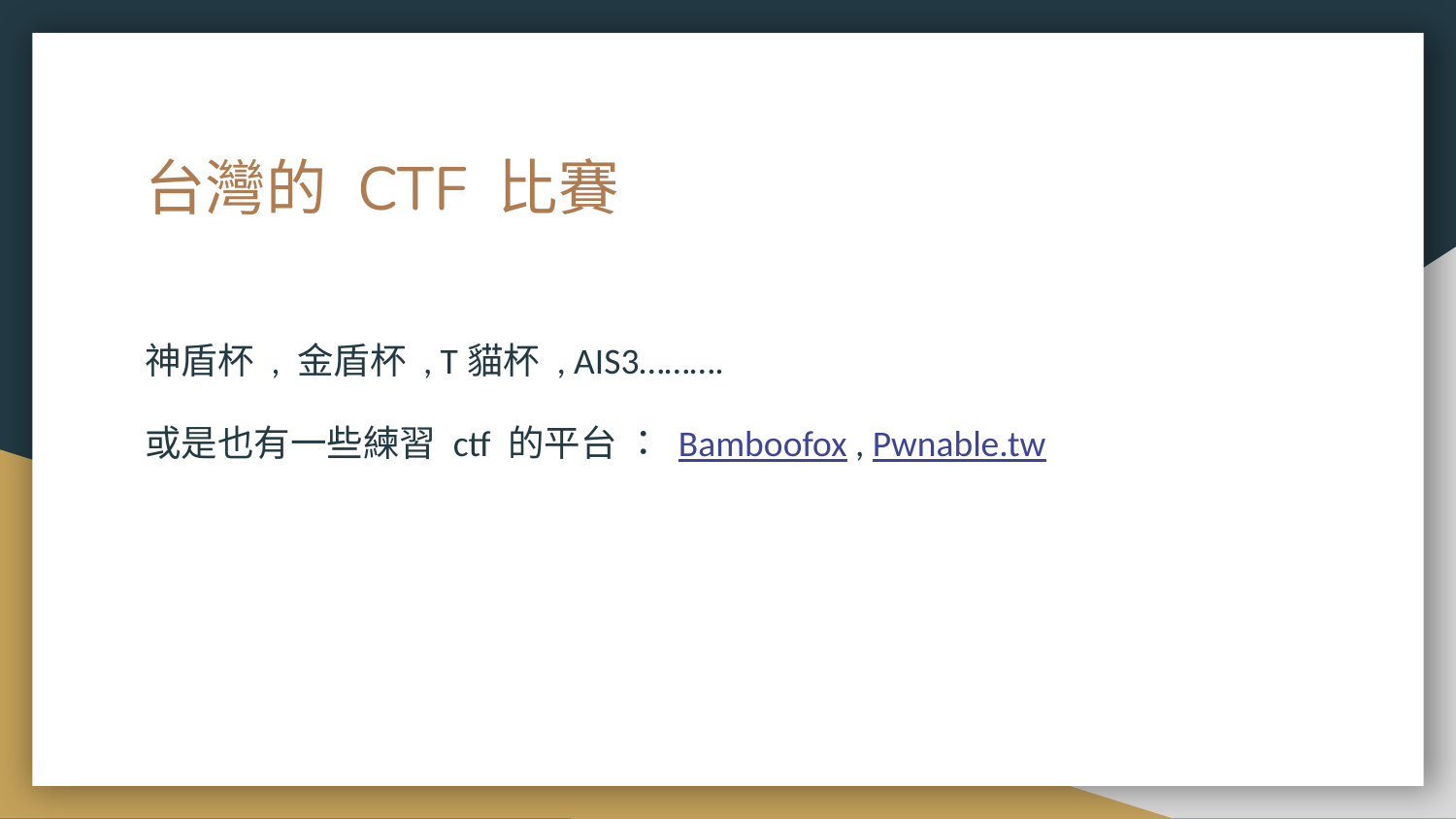

# 台灣的 CTF 比賽
神盾杯 , 金盾杯 , T貓杯 , AIS3……….
或是也有一些練習 ctf 的平台 ： Bamboofox , Pwnable.tw